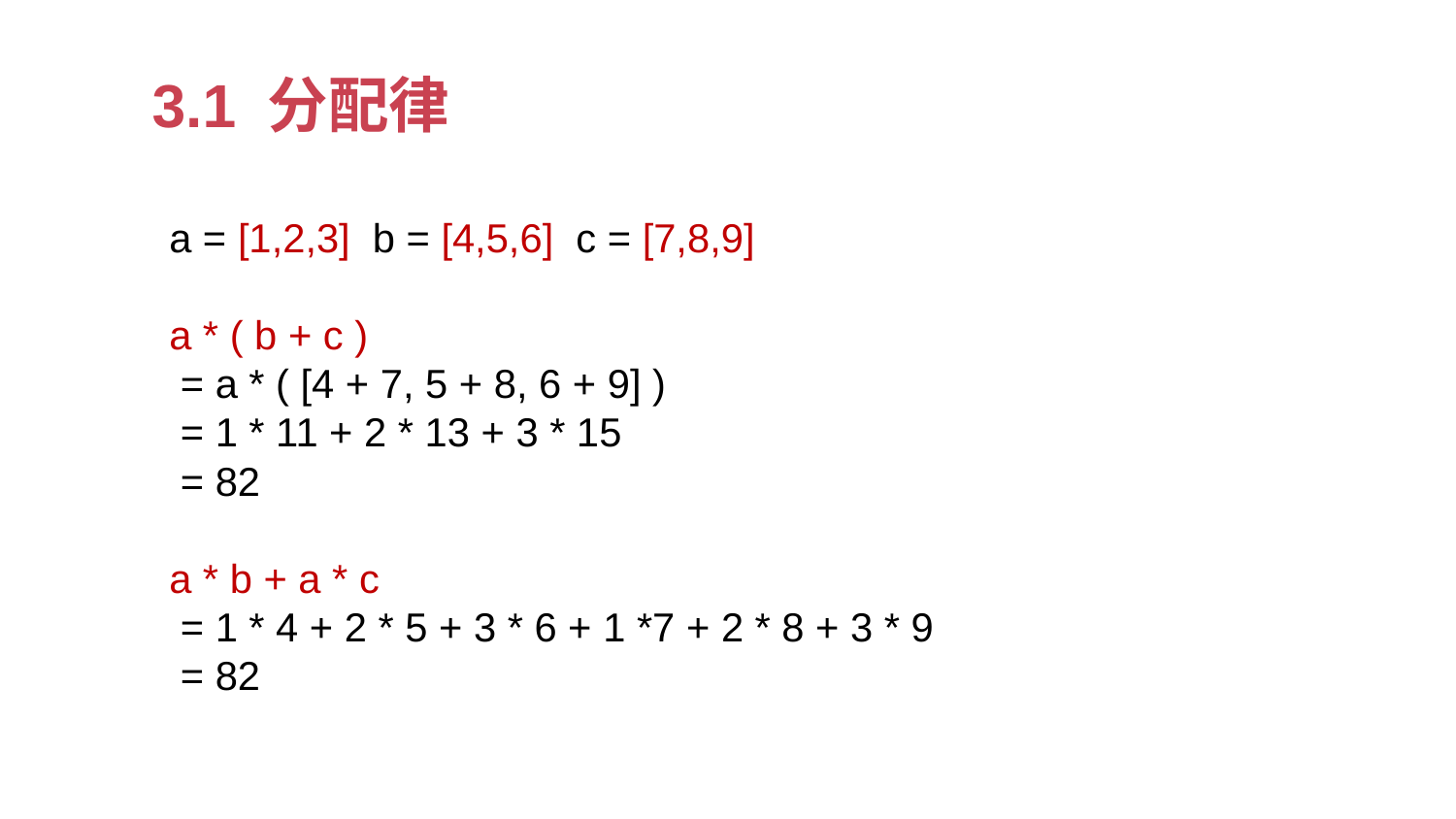

3.1 分配律
a = [1,2,3]  b = [4,5,6]  c = [7,8,9]

a * ( b + c )
 = a * ( [4 + 7, 5 + 8, 6 + 9] )
 = 1 * 11 + 2 * 13 + 3 * 15
 = 82

a * b + a * c
 = 1 * 4 + 2 * 5 + 3 * 6 + 1 *7 + 2 * 8 + 3 * 9
 = 82